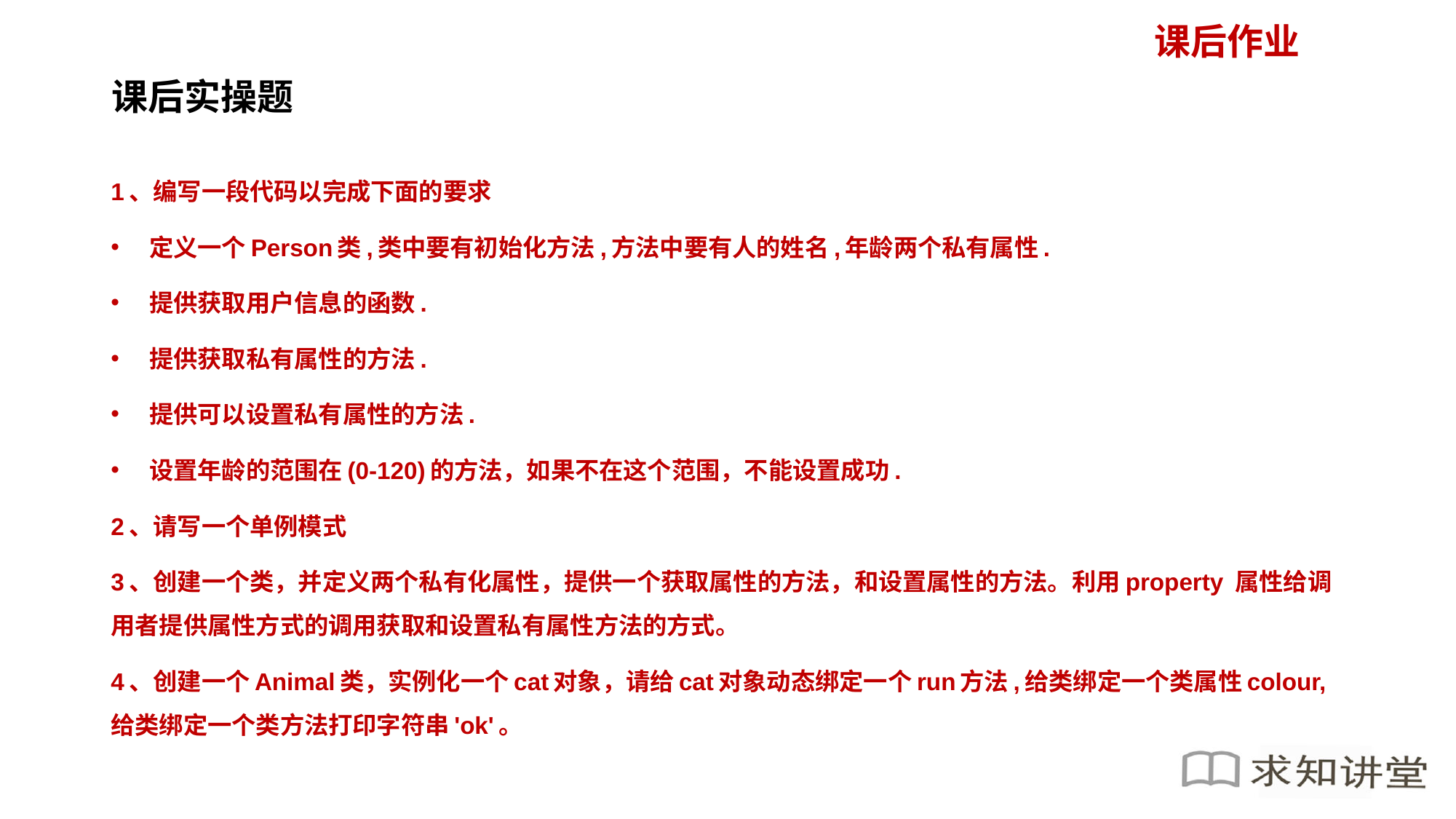

1、编写一段代码以完成下面的要求
定义一个Person类,类中要有初始化方法,方法中要有人的姓名,年龄两个私有属性.
提供获取用户信息的函数.
提供获取私有属性的方法.
提供可以设置私有属性的方法.
设置年龄的范围在(0-120)的方法，如果不在这个范围，不能设置成功.
2、请写一个单例模式
3、创建一个类，并定义两个私有化属性，提供一个获取属性的方法，和设置属性的方法。利用property 属性给调用者提供属性方式的调用获取和设置私有属性方法的方式。
4、创建一个Animal类，实例化一个cat对象，请给cat对象动态绑定一个run方法,给类绑定一个类属性colour,给类绑定一个类方法打印字符串'ok'。